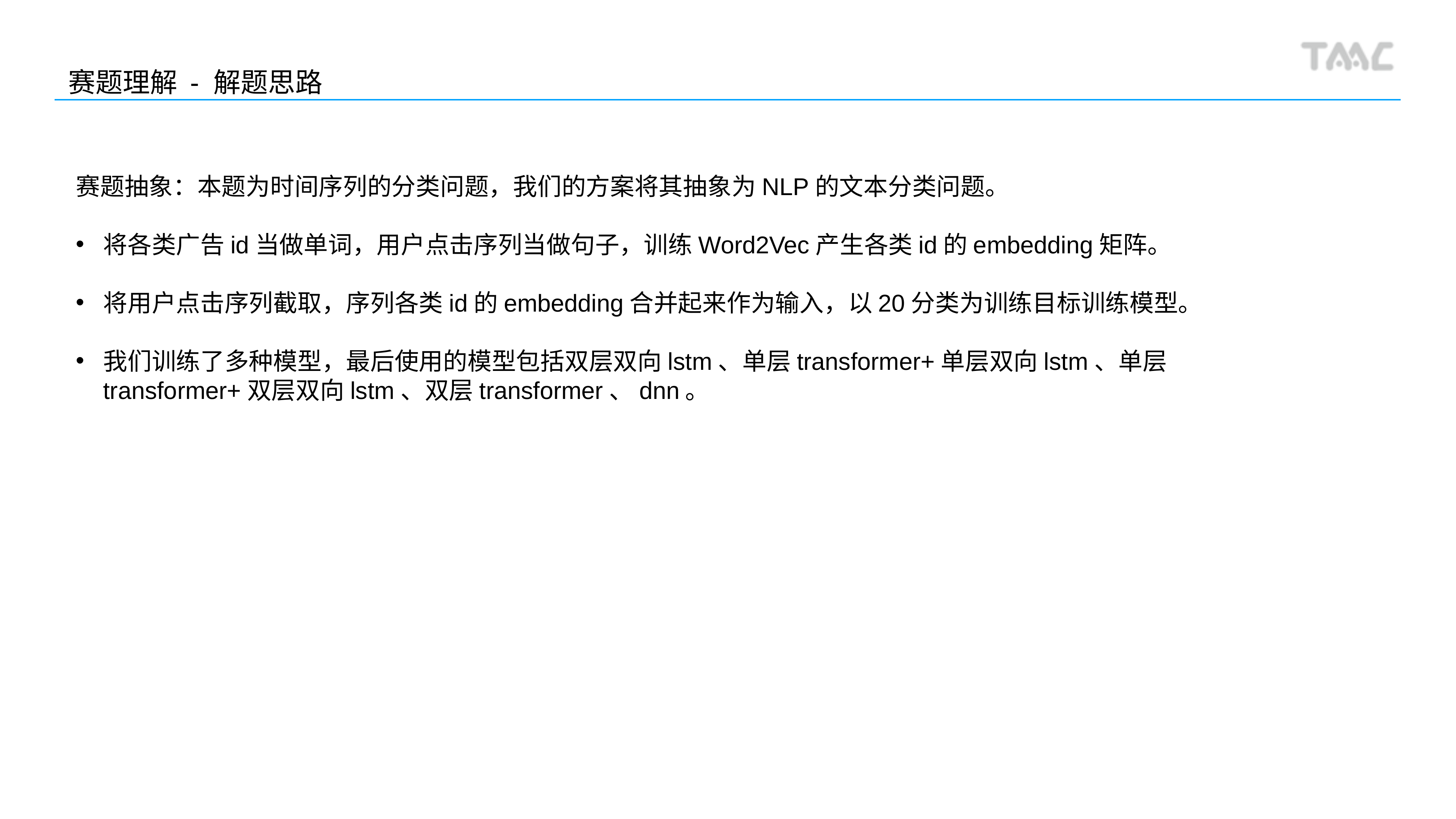

赛题理解 - 解题思路

赛题抽象：本题为时间序列的分类问题，我们的方案将其抽象为NLP的文本分类问题。

将各类广告id当做单词，用户点击序列当做句子，训练Word2Vec产生各类id的embedding矩阵。

将用户点击序列截取，序列各类id的embedding合并起来作为输入，以20分类为训练目标训练模型。

我们训练了多种模型，最后使用的模型包括双层双向lstm、单层transformer+单层双向lstm、单层transformer+双层双向lstm、双层transformer、dnn。